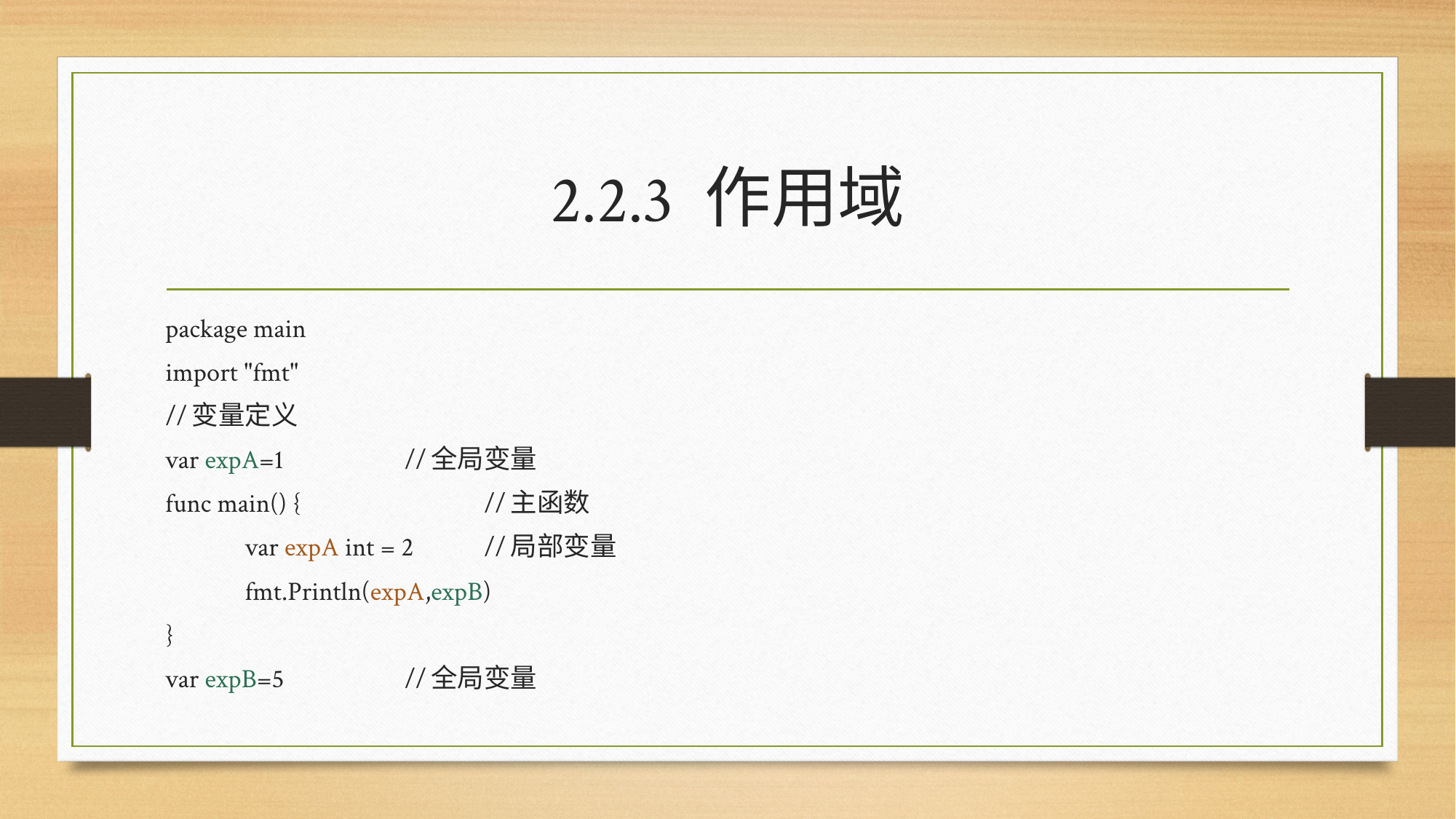

# 2.2.3 作用域
package main
import "fmt"
//变量定义
var expA=1                   		//全局变量
func main() {                  		//主函数
	var expA int = 2          	//局部变量
	fmt.Println(expA,expB)
}
var expB=5                    		//全局变量